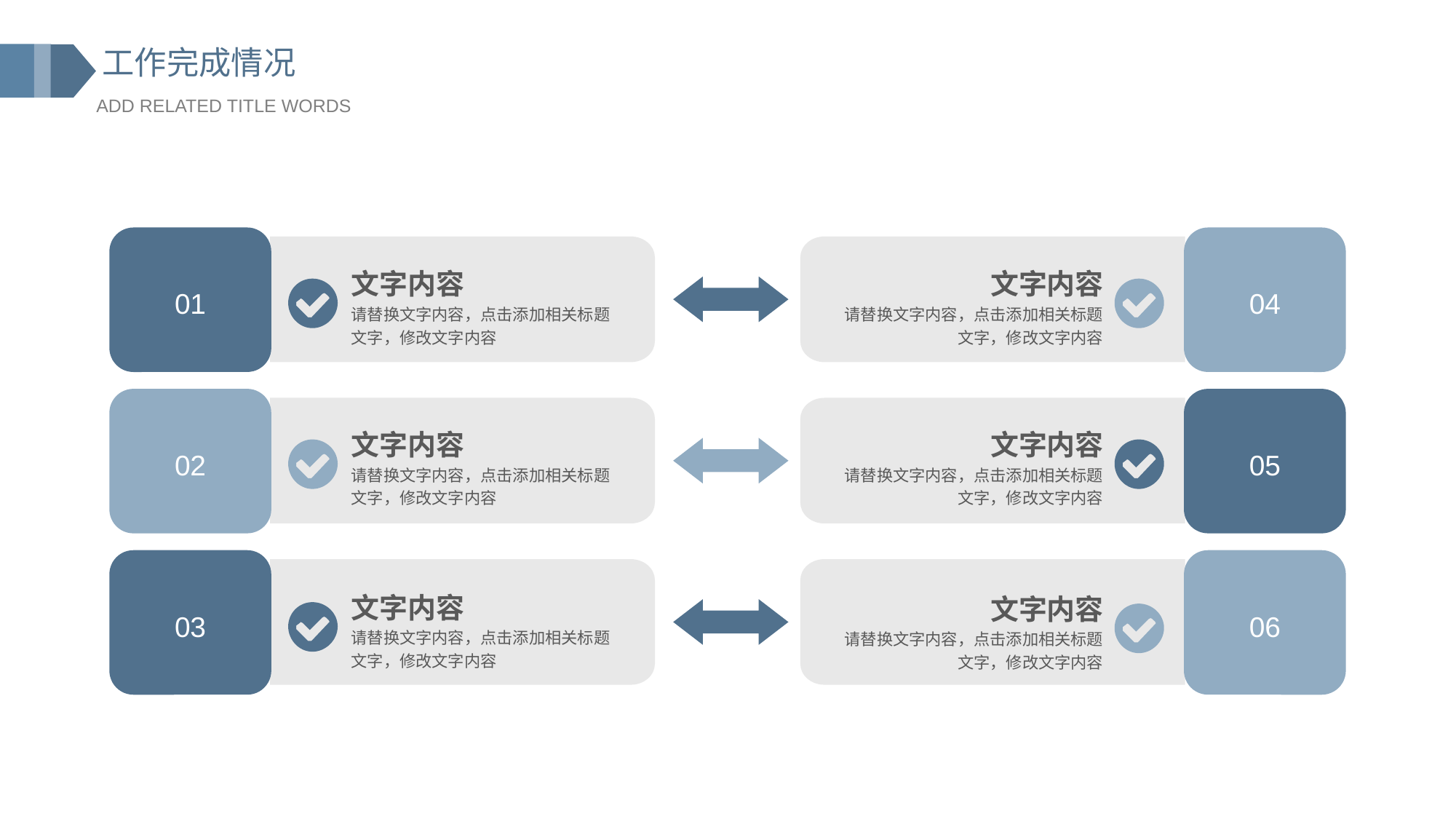

01
04

文字内容
请替换文字内容，点击添加相关标题文字，修改文字内容

文字内容
请替换文字内容，点击添加相关标题文字，修改文字内容

02
05

文字内容
请替换文字内容，点击添加相关标题文字，修改文字内容

文字内容
请替换文字内容，点击添加相关标题文字，修改文字内容

03
06

文字内容
请替换文字内容，点击添加相关标题文字，修改文字内容

文字内容
请替换文字内容，点击添加相关标题文字，修改文字内容